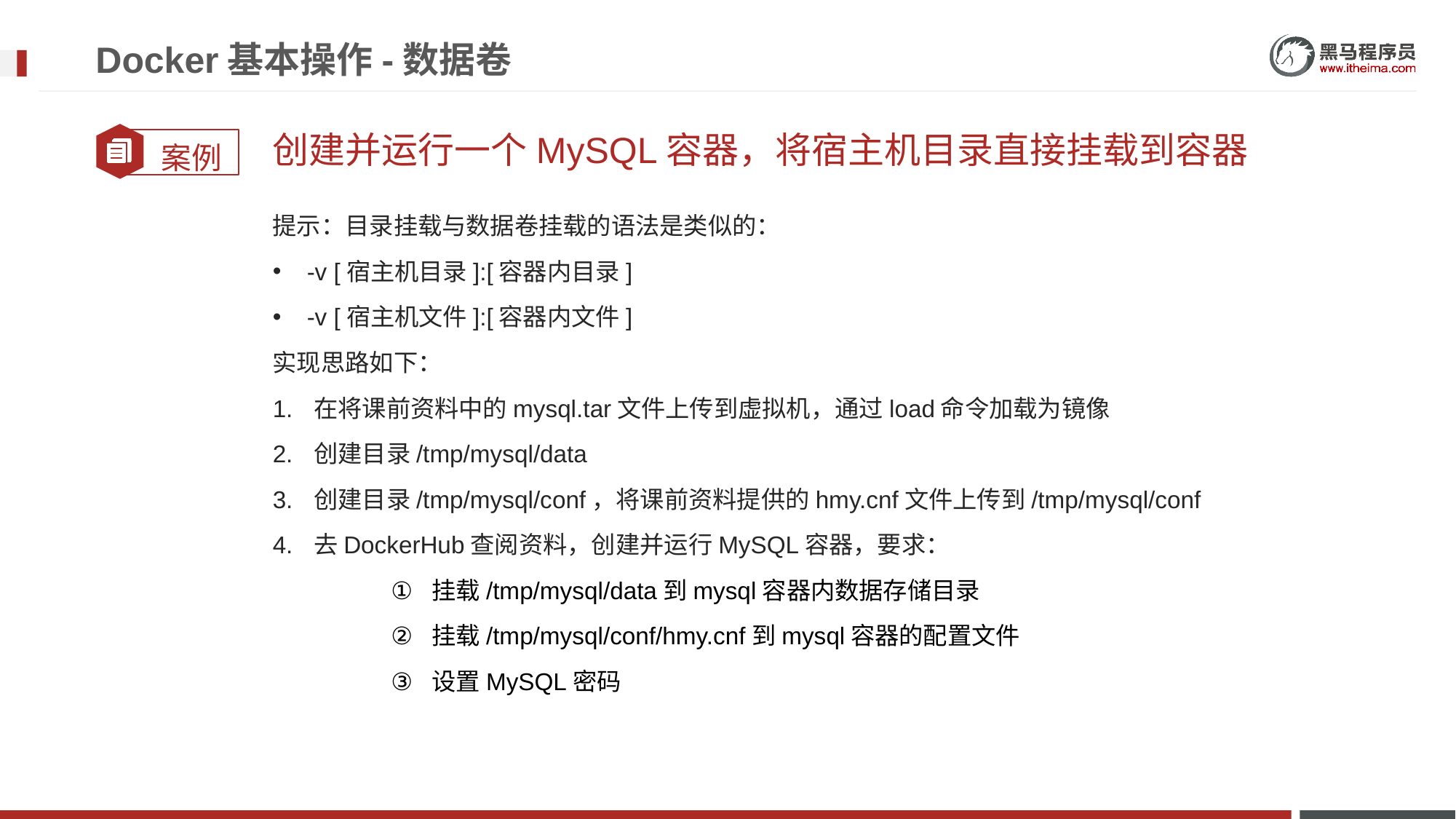

# Docker基本操作-数据卷
创建并运行一个MySQL容器，将宿主机目录直接挂载到容器
提示：目录挂载与数据卷挂载的语法是类似的：
-v [宿主机目录]:[容器内目录]
-v [宿主机文件]:[容器内文件]
实现思路如下：
在将课前资料中的mysql.tar文件上传到虚拟机，通过load命令加载为镜像
创建目录/tmp/mysql/data
创建目录/tmp/mysql/conf，将课前资料提供的hmy.cnf文件上传到/tmp/mysql/conf
去DockerHub查阅资料，创建并运行MySQL容器，要求：
挂载/tmp/mysql/data到mysql容器内数据存储目录
挂载/tmp/mysql/conf/hmy.cnf到mysql容器的配置文件
设置MySQL密码